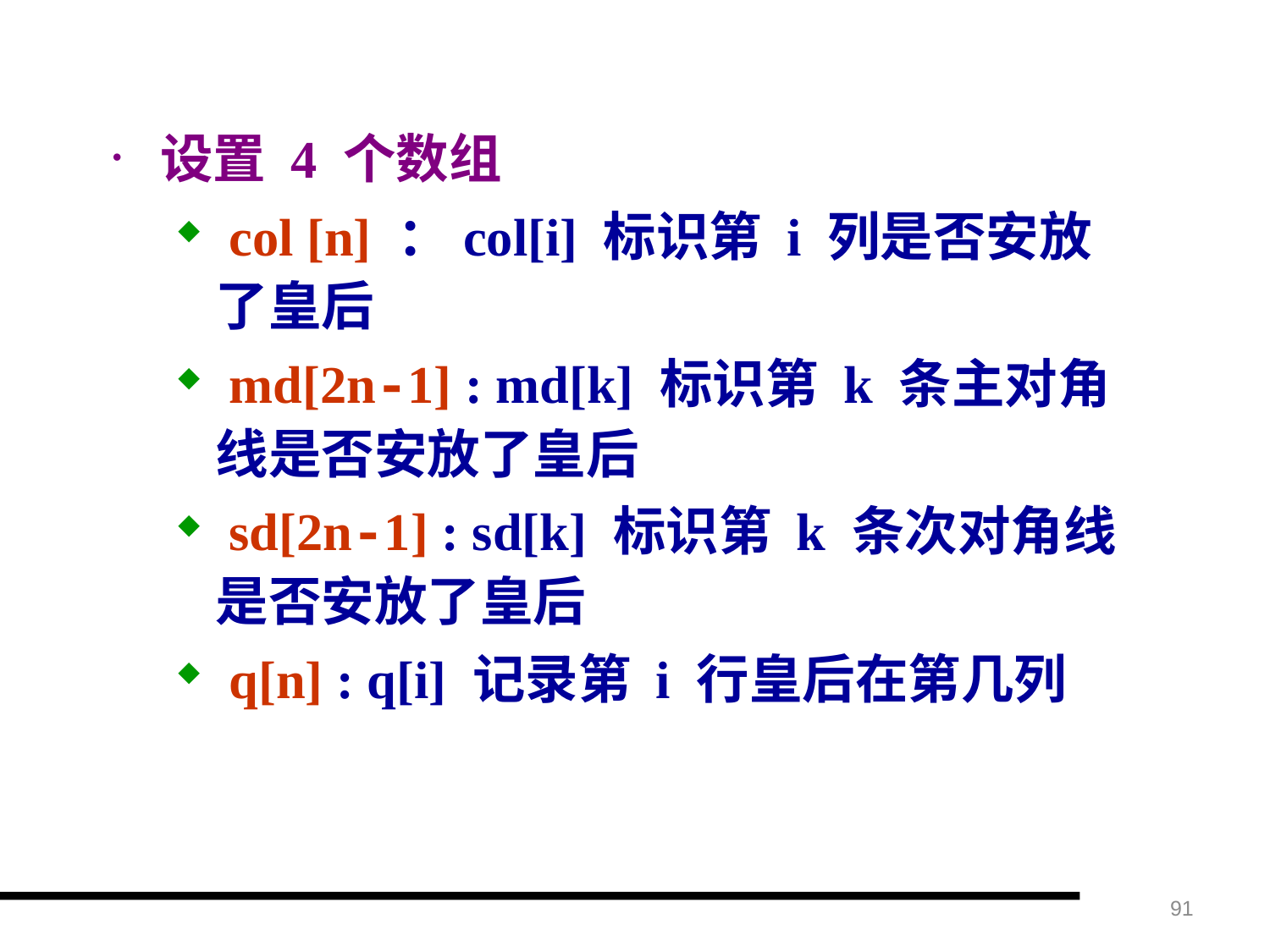

设置 4 个数组
 col [n] ：col[i] 标识第 i 列是否安放了皇后
 md[2n-1] : md[k] 标识第 k 条主对角线是否安放了皇后
 sd[2n-1] : sd[k] 标识第 k 条次对角线是否安放了皇后
 q[n] : q[i] 记录第 i 行皇后在第几列
91